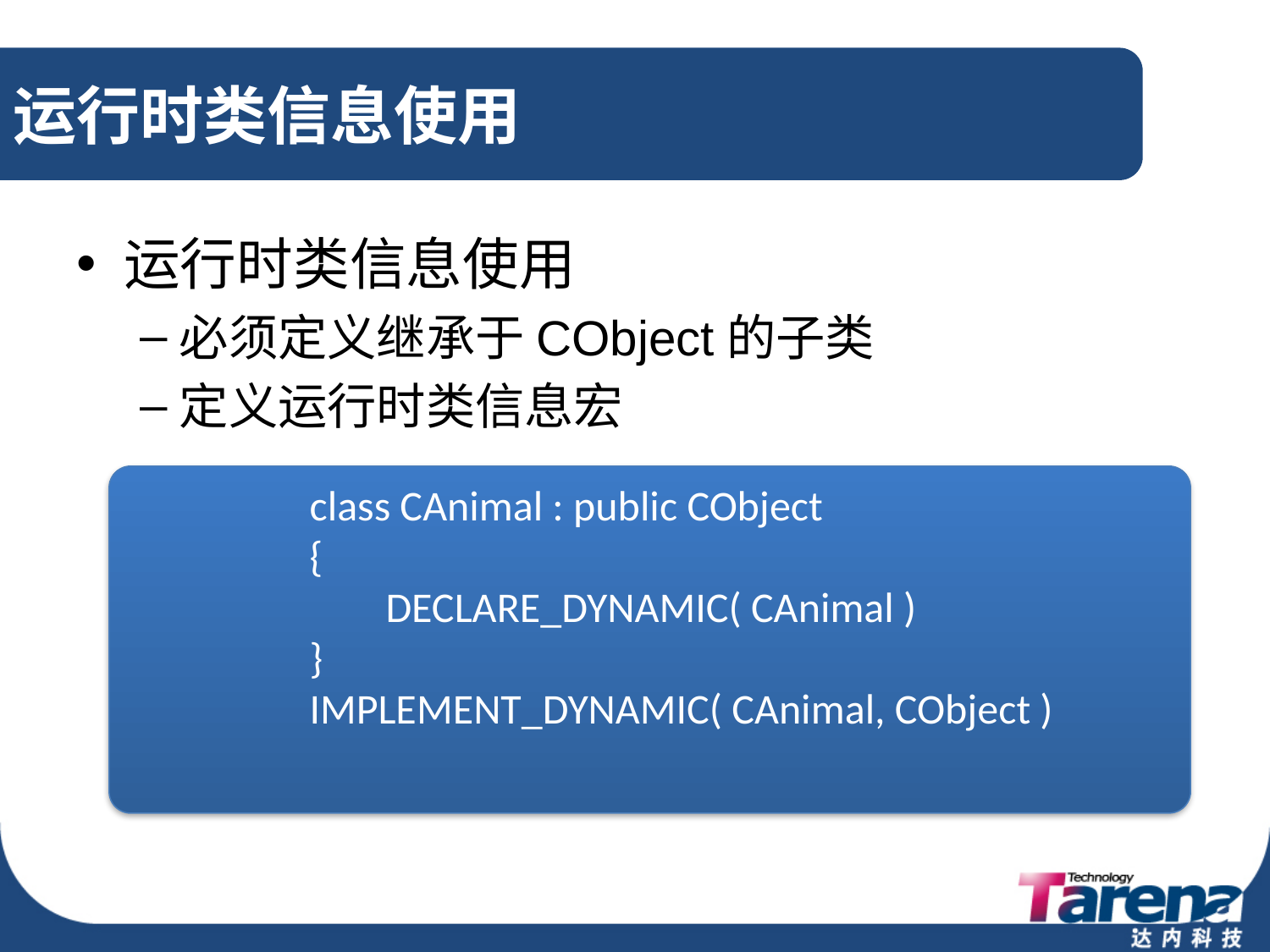

# 运行时类信息使用
运行时类信息使用
必须定义继承于CObject的子类
定义运行时类信息宏

class CAnimal : public CObject
{
        DECLARE_DYNAMIC( CAnimal )
}
IMPLEMENT_DYNAMIC( CAnimal, CObject )